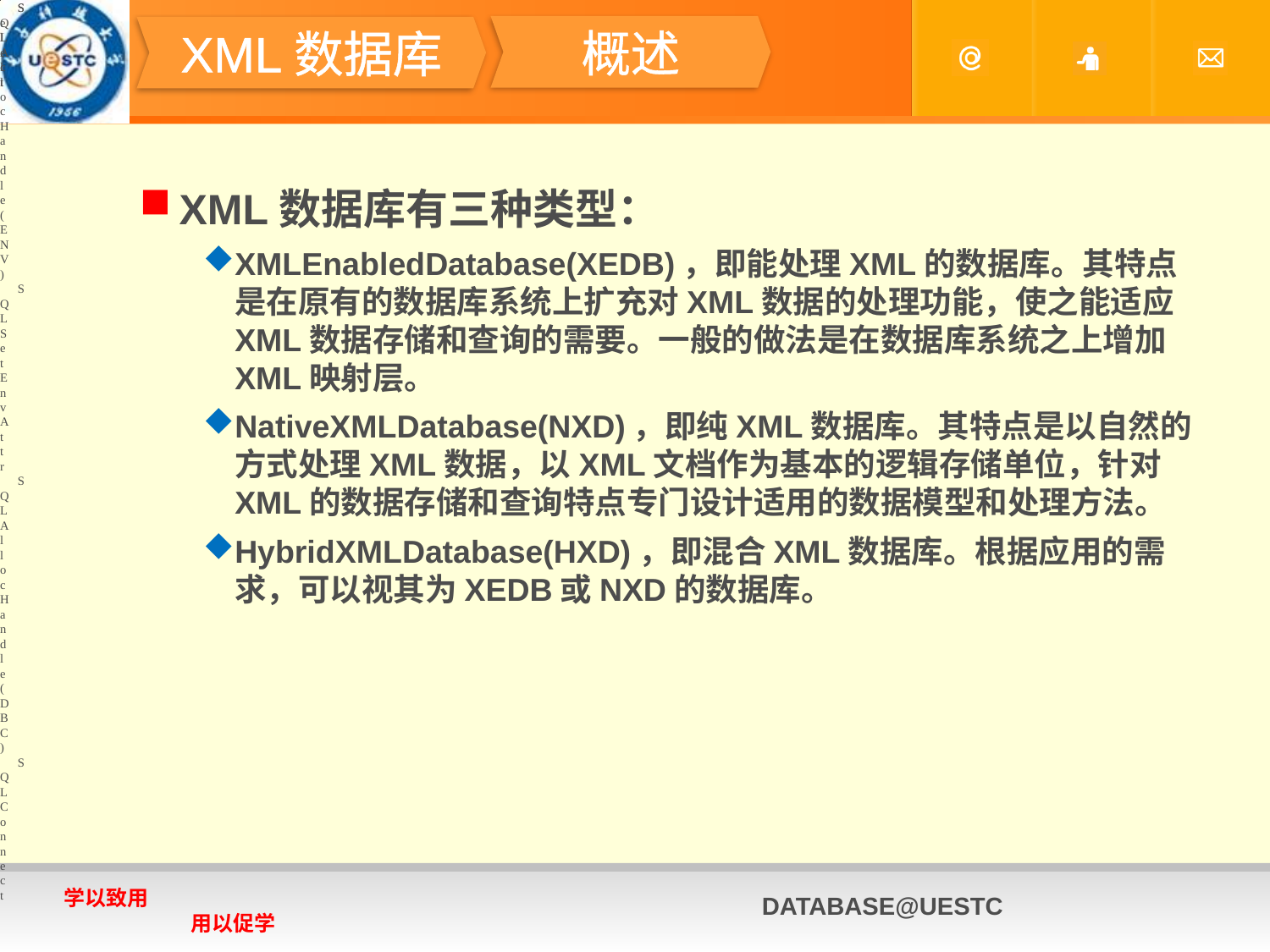

SQLAllocHandle(ENV)
SQLSetEnvAttr
SQLAllocHandle(DBC)
SQLConnect

Select

#
概述
XML数据库
XML数据库有三种类型：
XMLEnabledDatabase(XEDB)，即能处理XML的数据库。其特点是在原有的数据库系统上扩充对XML数据的处理功能，使之能适应XML数据存储和查询的需要。一般的做法是在数据库系统之上增加XML映射层。
NativeXMLDatabase(NXD)，即纯XML数据库。其特点是以自然的方式处理XML数据，以XML文档作为基本的逻辑存储单位，针对XML的数据存储和查询特点专门设计适用的数据模型和处理方法。
HybridXMLDatabase(HXD)，即混合XML数据库。根据应用的需求，可以视其为XEDB或NXD的数据库。